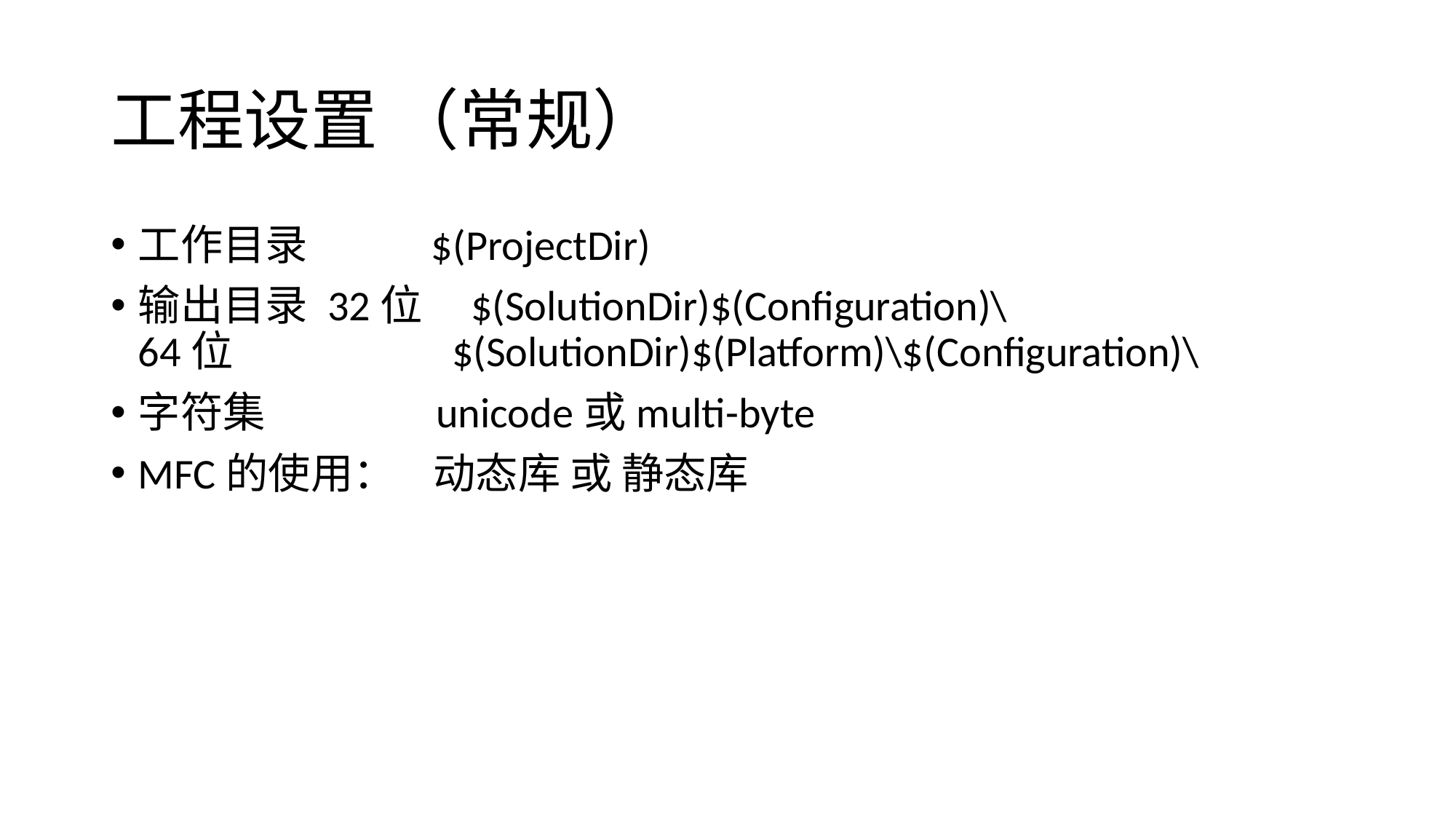

# 工程设置 （常规）
工作目录            $(ProjectDir)
输出目录 32位    $(SolutionDir)$(Configuration)\
64位                      $(SolutionDir)$(Platform)\$(Configuration)\
字符集                 unicode或multi-byte
MFC的使用：    动态库 或 静态库